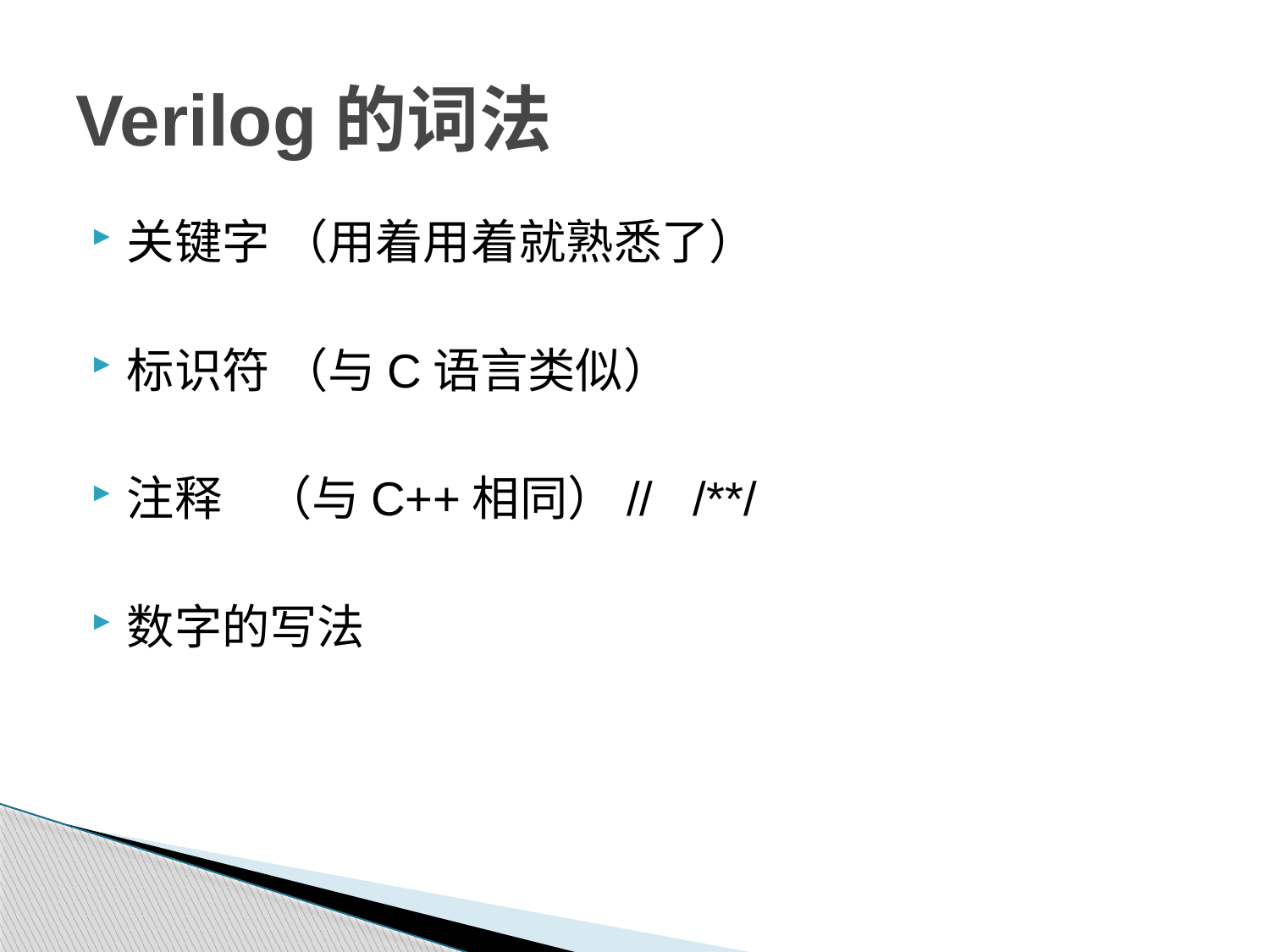

# Verilog的词法
关键字 （用着用着就熟悉了）

标识符 （与C语言类似）

注释    （与C++相同）//   /**/

数字的写法